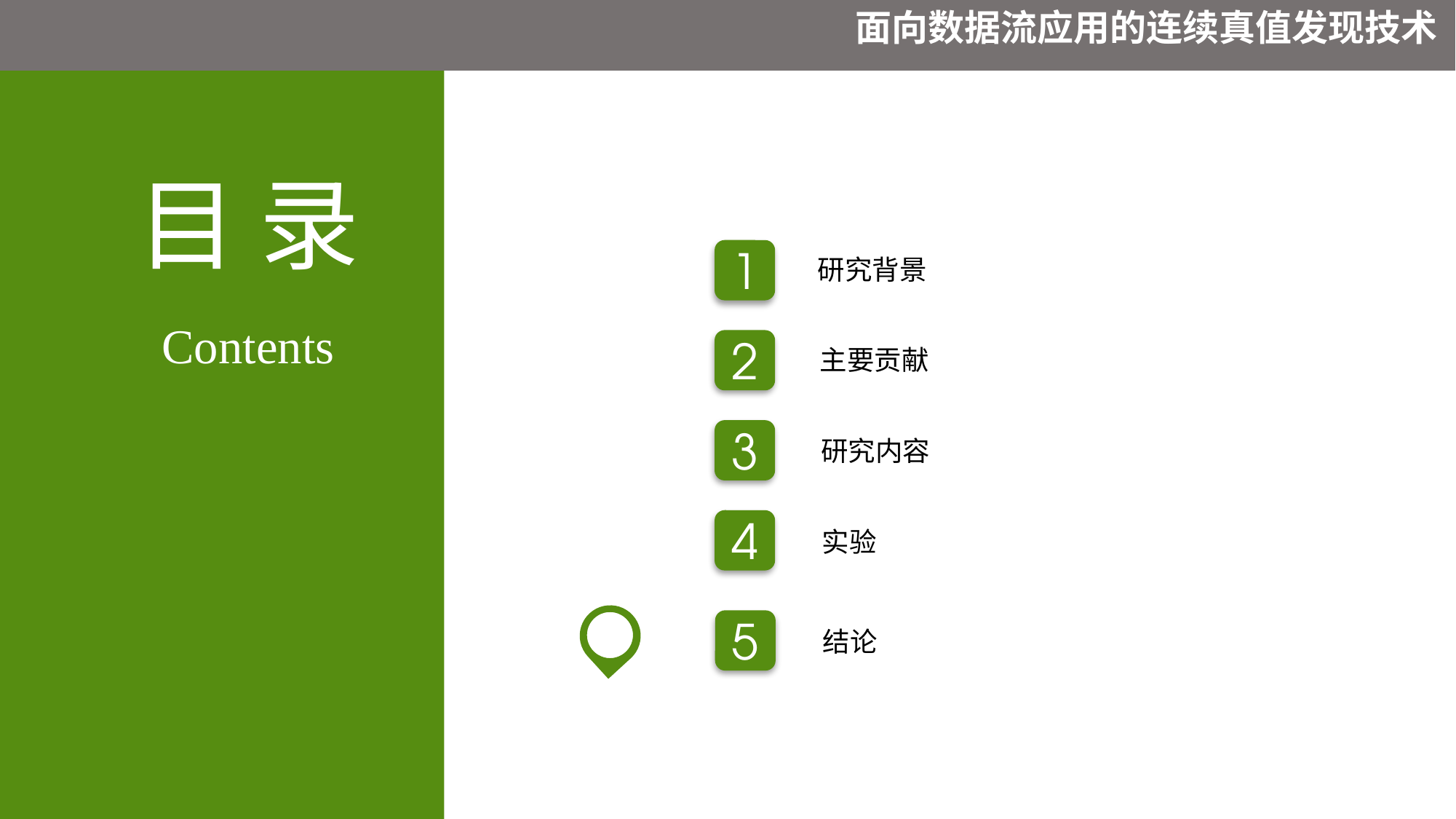

面向数据流应用的连续真值发现技术
目 录
1
研究背景
Contents
2
主要贡献
3
研究内容
4
实验

5
结论